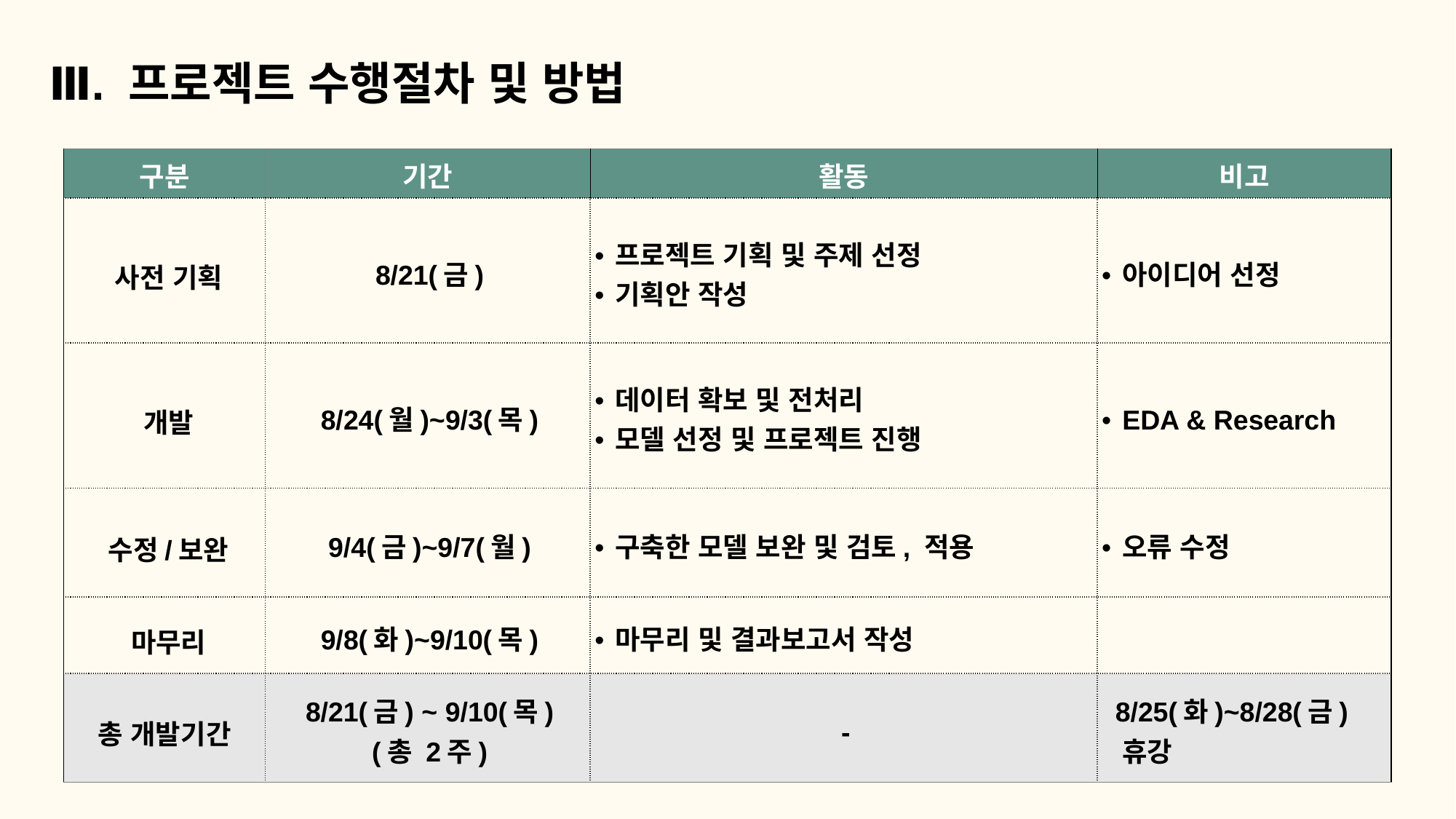

Ⅲ. 프로젝트 수행절차 및 방법
| 구분 | 기간 | 활동 | 비고 |
| --- | --- | --- | --- |
| 사전 기획 | 8/21(금) | 프로젝트 기획 및 주제 선정 기획안 작성 | 아이디어 선정 |
| 개발 | 8/24(월)~9/3(목) | 데이터 확보 및 전처리 모델 선정 및 프로젝트 진행 | EDA & Research |
| 수정/보완 | 9/4(금)~9/7(월) | 구축한 모델 보완 및 검토, 적용 | 오류 수정 |
| 마무리 | 9/8(화)~9/10(목) | 마무리 및 결과보고서 작성 |  |
| 총 개발기간 | 8/21(금) ~ 9/10(목) (총 2주) | - | 8/25(화)~8/28(금) 휴강 |